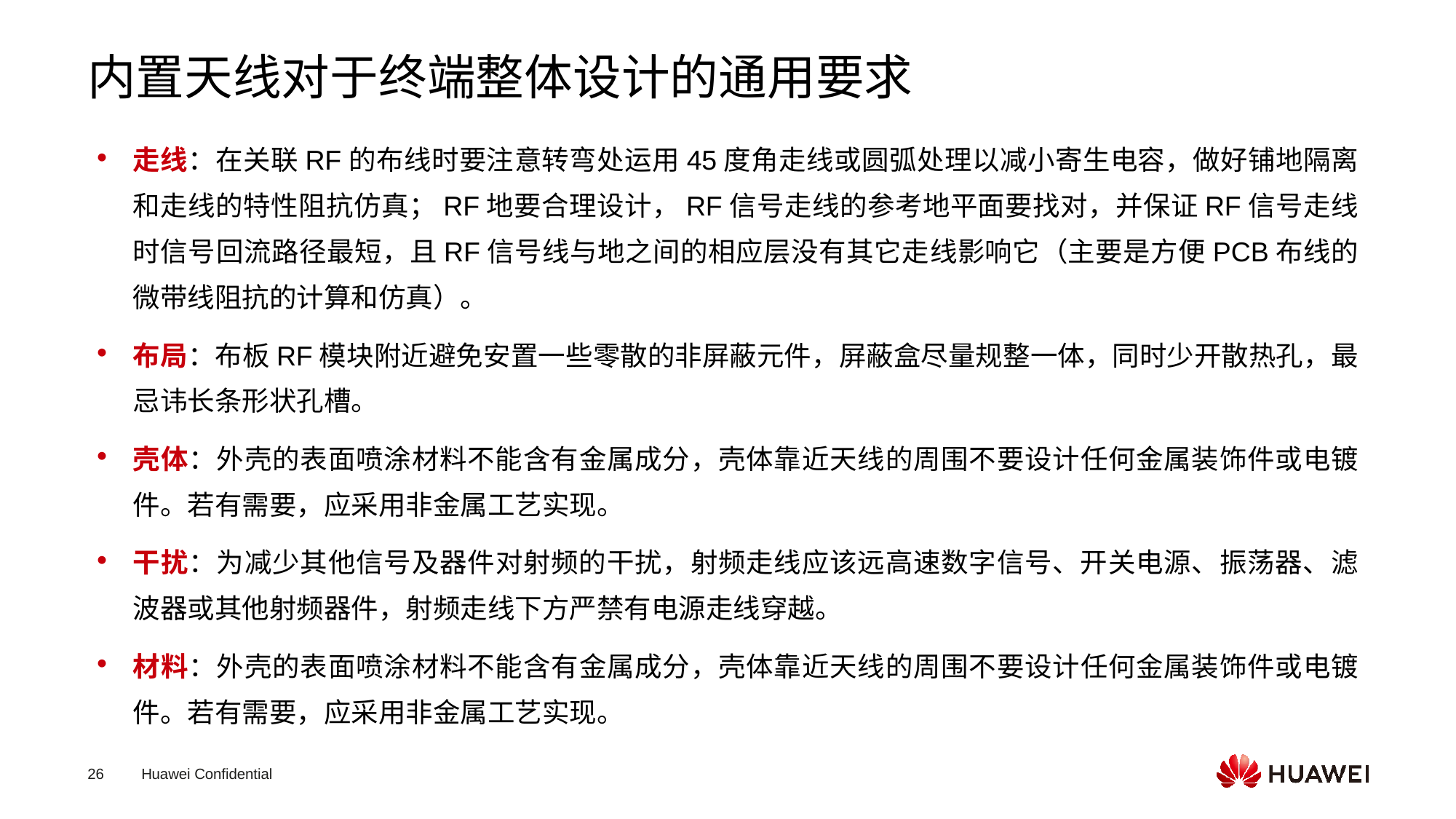

# 内置天线对于终端整体设计的通用要求
走线：在关联RF的布线时要注意转弯处运用45度角走线或圆弧处理以减小寄生电容，做好铺地隔离和走线的特性阻抗仿真；RF地要合理设计，RF信号走线的参考地平面要找对，并保证RF信号走线时信号回流路径最短，且RF信号线与地之间的相应层没有其它走线影响它（主要是方便PCB布线的微带线阻抗的计算和仿真）。
布局：布板RF模块附近避免安置一些零散的非屏蔽元件，屏蔽盒尽量规整一体，同时少开散热孔，最忌讳长条形状孔槽。
壳体：外壳的表面喷涂材料不能含有金属成分，壳体靠近天线的周围不要设计任何金属装饰件或电镀件。若有需要，应采用非金属工艺实现。
干扰：为减少其他信号及器件对射频的干扰，射频走线应该远高速数字信号、开关电源、振荡器、滤波器或其他射频器件，射频走线下方严禁有电源走线穿越。
材料：外壳的表面喷涂材料不能含有金属成分，壳体靠近天线的周围不要设计任何金属装饰件或电镀件。若有需要，应采用非金属工艺实现。